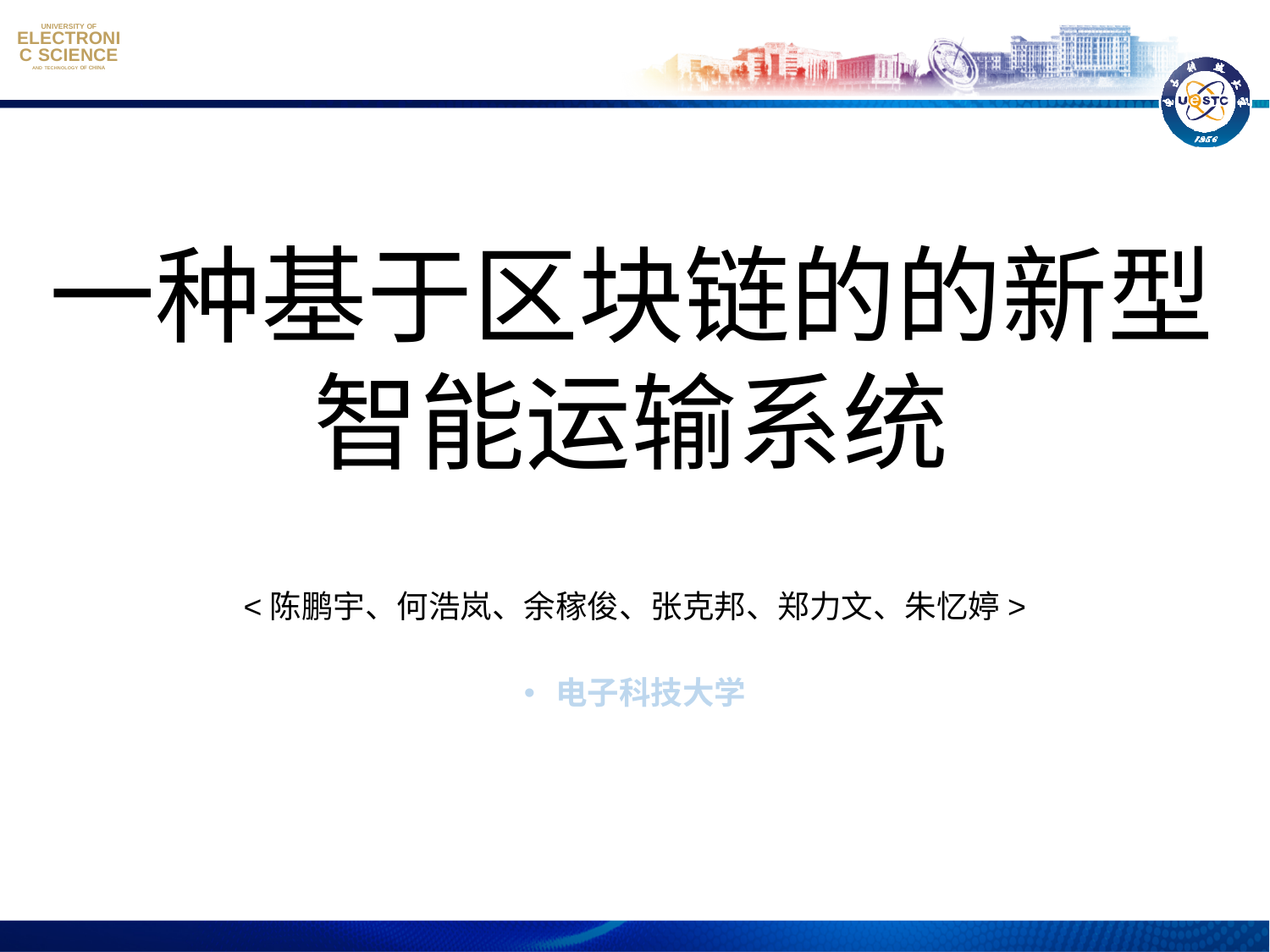

一种基于区块链的的新型智能运输系统
<陈鹏宇、何浩岚、余稼俊、张克邦、郑力文、朱忆婷>

电子科技大学